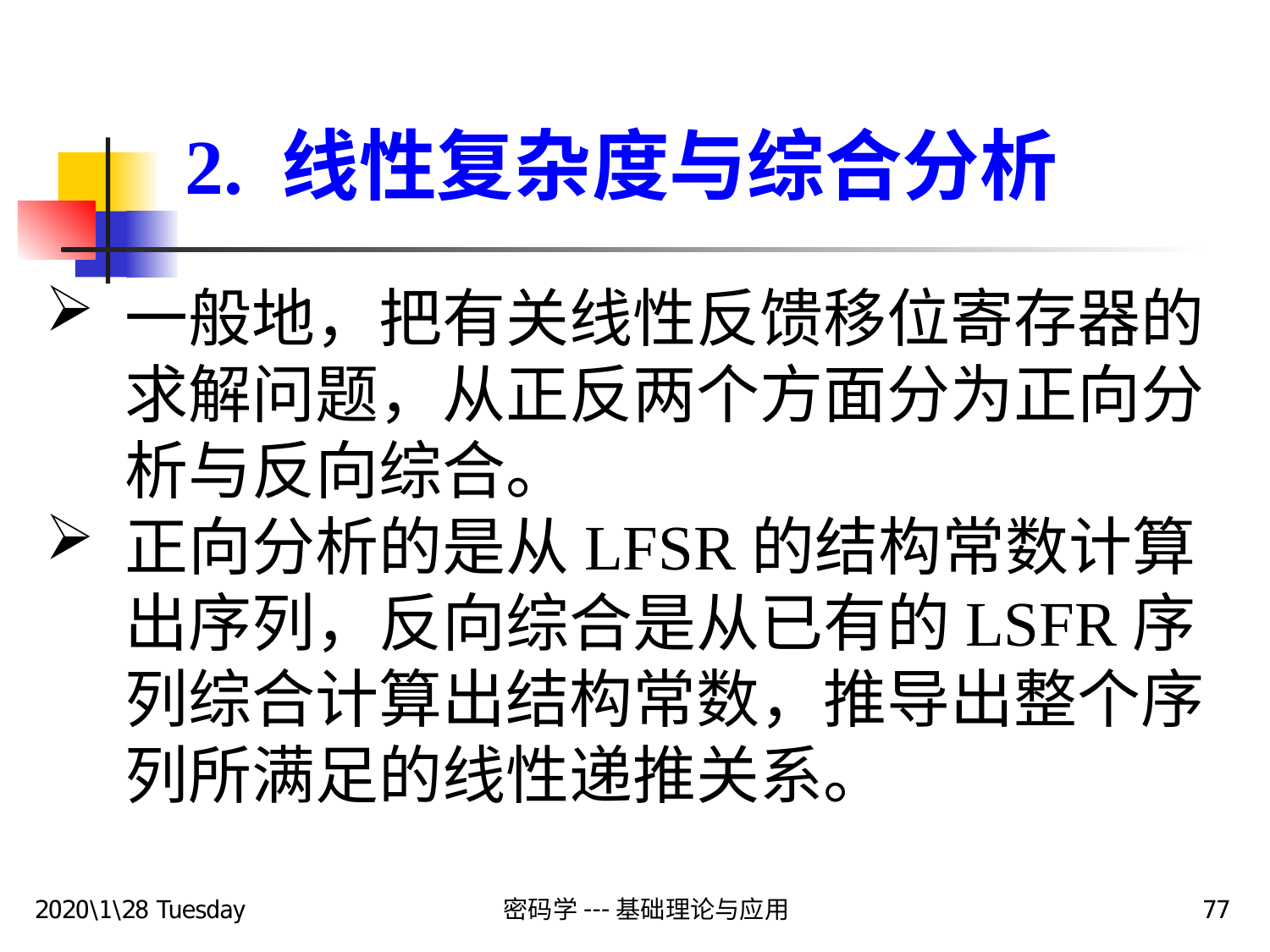

2. 线性复杂度与综合分析
一般地，把有关线性反馈移位寄存器的求解问题，从正反两个方面分为正向分析与反向综合。
正向分析的是从LFSR的结构常数计算出序列，反向综合是从已有的LSFR序列综合计算出结构常数，推导出整个序列所满足的线性递推关系。
2020\1\28 Tuesday
密码学---基础理论与应用
77